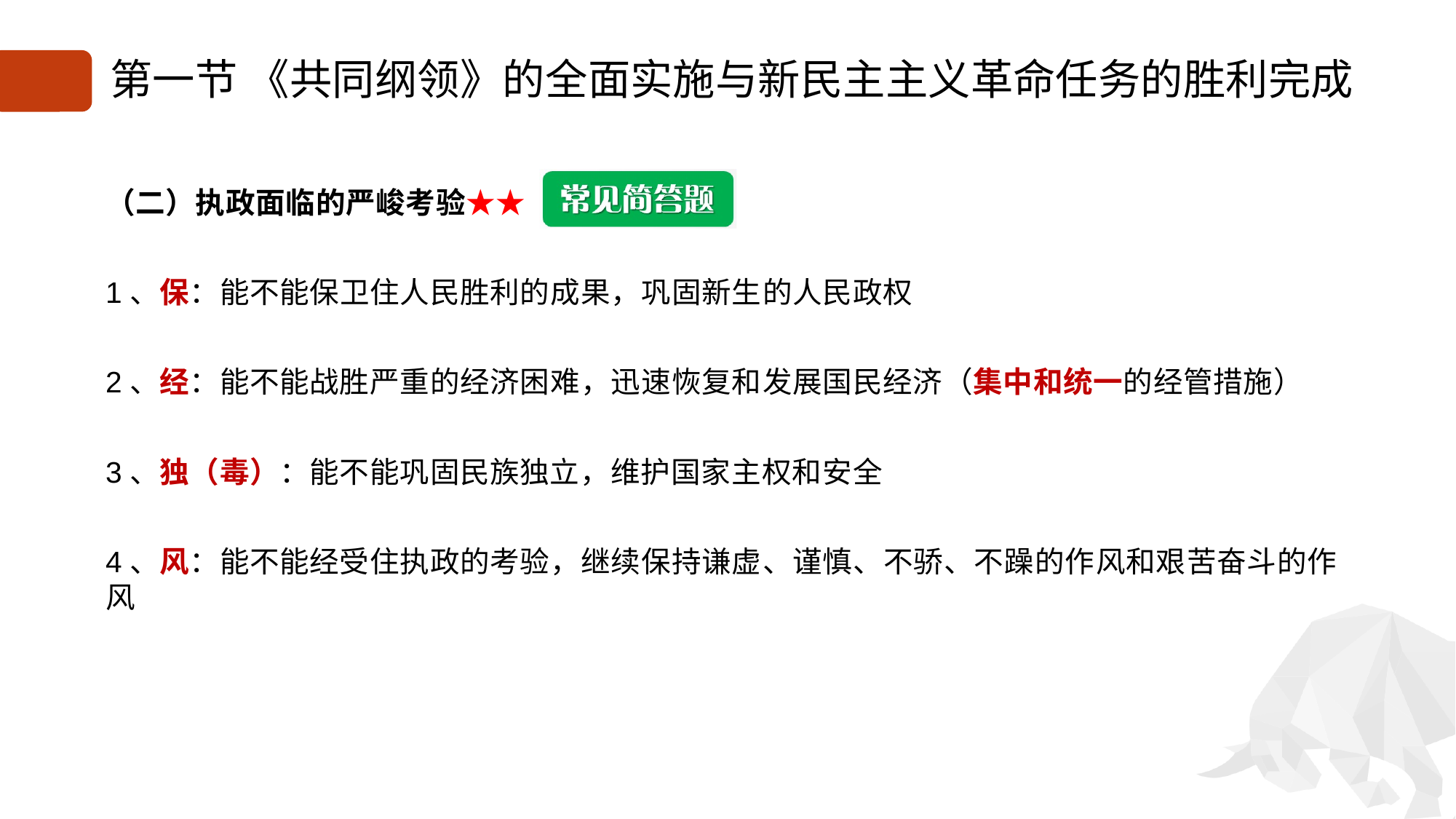

# 第一节 《共同纲领》的全面实施与新民主主义革命任务的胜利完成

（二）执政面临的严峻考验★★

1、保：能不能保卫住人民胜利的成果，巩固新生的人民政权

2、经：能不能战胜严重的经济困难，迅速恢复和发展国民经济（集中和统一的经管措施）

3、独（毒）：能不能巩固民族独立，维护国家主权和安全

4、风：能不能经受住执政的考验，继续保持谦虚、谨慎、不骄、不躁的作风和艰苦奋斗的作风